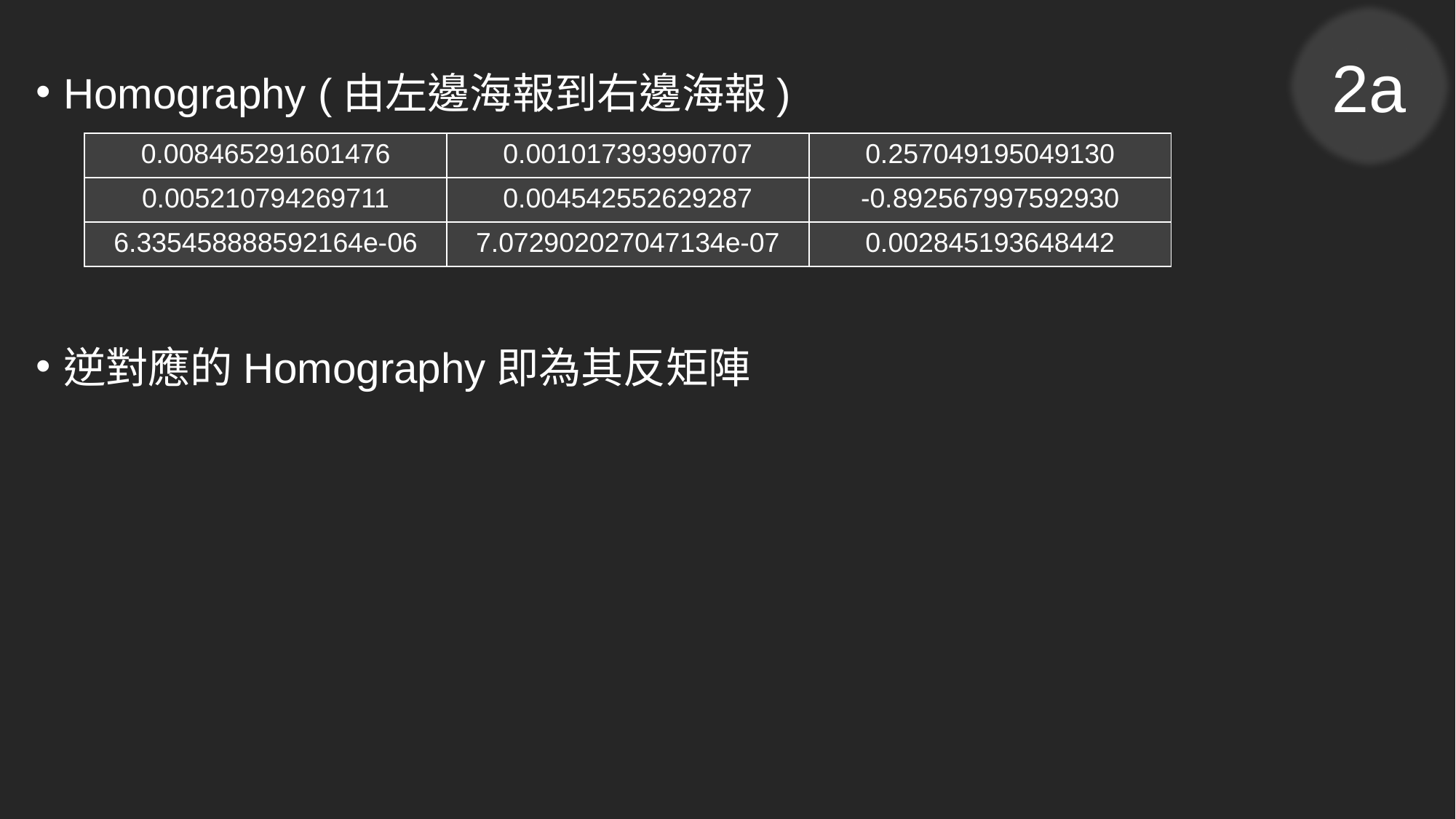

2a
Homography (由左邊海報到右邊海報)

逆對應的Homography即為其反矩陣
| 0.008465291601476 | 0.001017393990707 | 0.257049195049130 |
| --- | --- | --- |
| 0.005210794269711 | 0.004542552629287 | -0.892567997592930 |
| 6.335458888592164e-06 | 7.072902027047134e-07 | 0.002845193648442 |